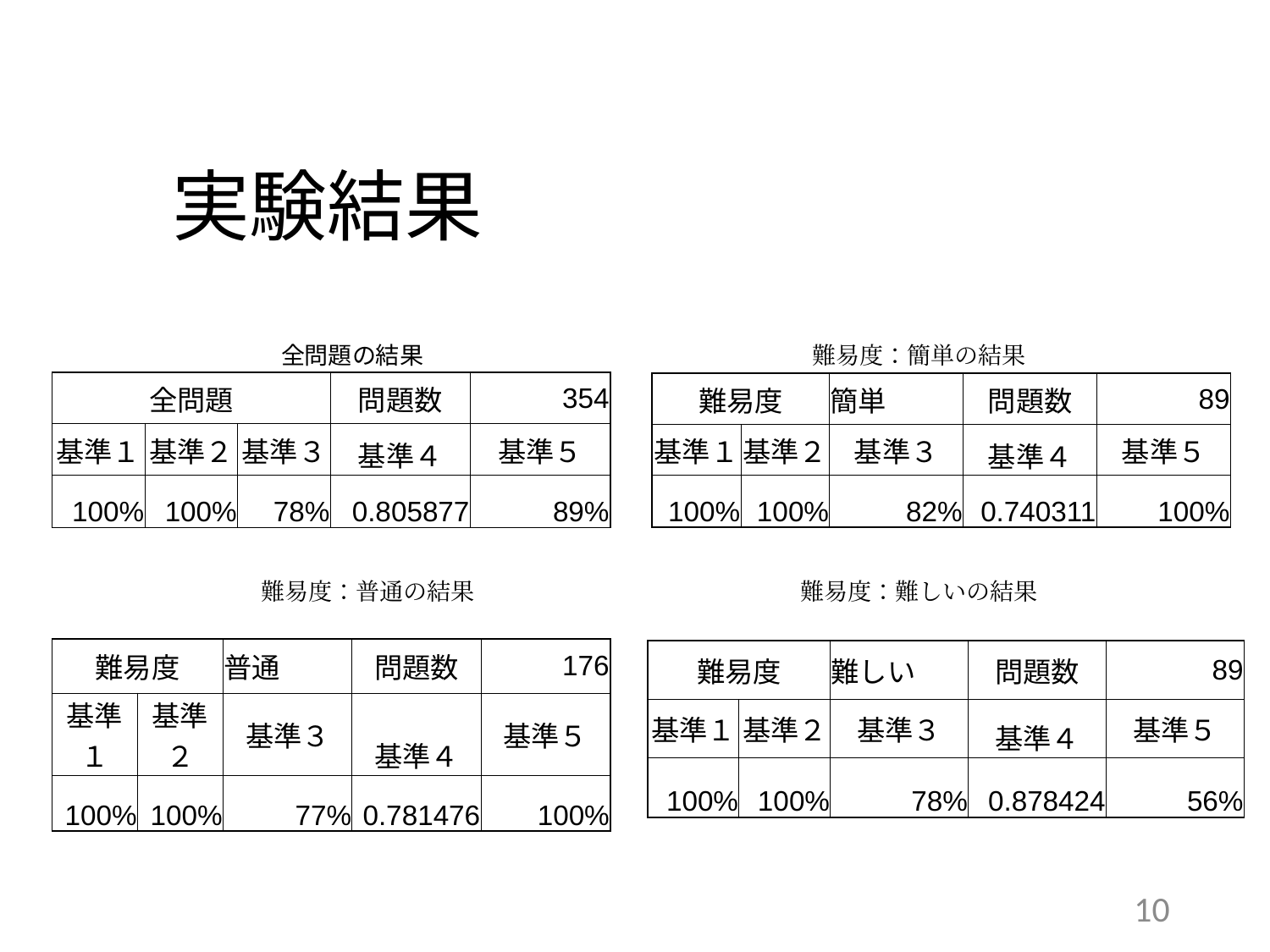

# 実験結果
全問題の結果
難易度：簡単の結果
| 全問題 |  |  | 問題数 | 354 |
| --- | --- | --- | --- | --- |
| 基準１ | 基準２ | 基準３ | 基準４ | 基準５ |
| 100% | 100% | 78% | 0.805877 | 89% |
| 難易度 |  | 簡単 | 問題数 | 89 |
| --- | --- | --- | --- | --- |
| 基準１ | 基準２ | 基準３ | 基準４ | 基準５ |
| 100% | 100% | 82% | 0.740311 | 100% |
難易度：普通の結果
難易度：難しいの結果
| 難易度 |  | 普通 | 問題数 | 176 |
| --- | --- | --- | --- | --- |
| 基準１ | 基準２ | 基準３ | 基準４ | 基準５ |
| 100% | 100% | 77% | 0.781476 | 100% |
| 難易度 |  | 難しい | 問題数 | 89 |
| --- | --- | --- | --- | --- |
| 基準１ | 基準２ | 基準３ | 基準４ | 基準５ |
| 100% | 100% | 78% | 0.878424 | 56% |
10